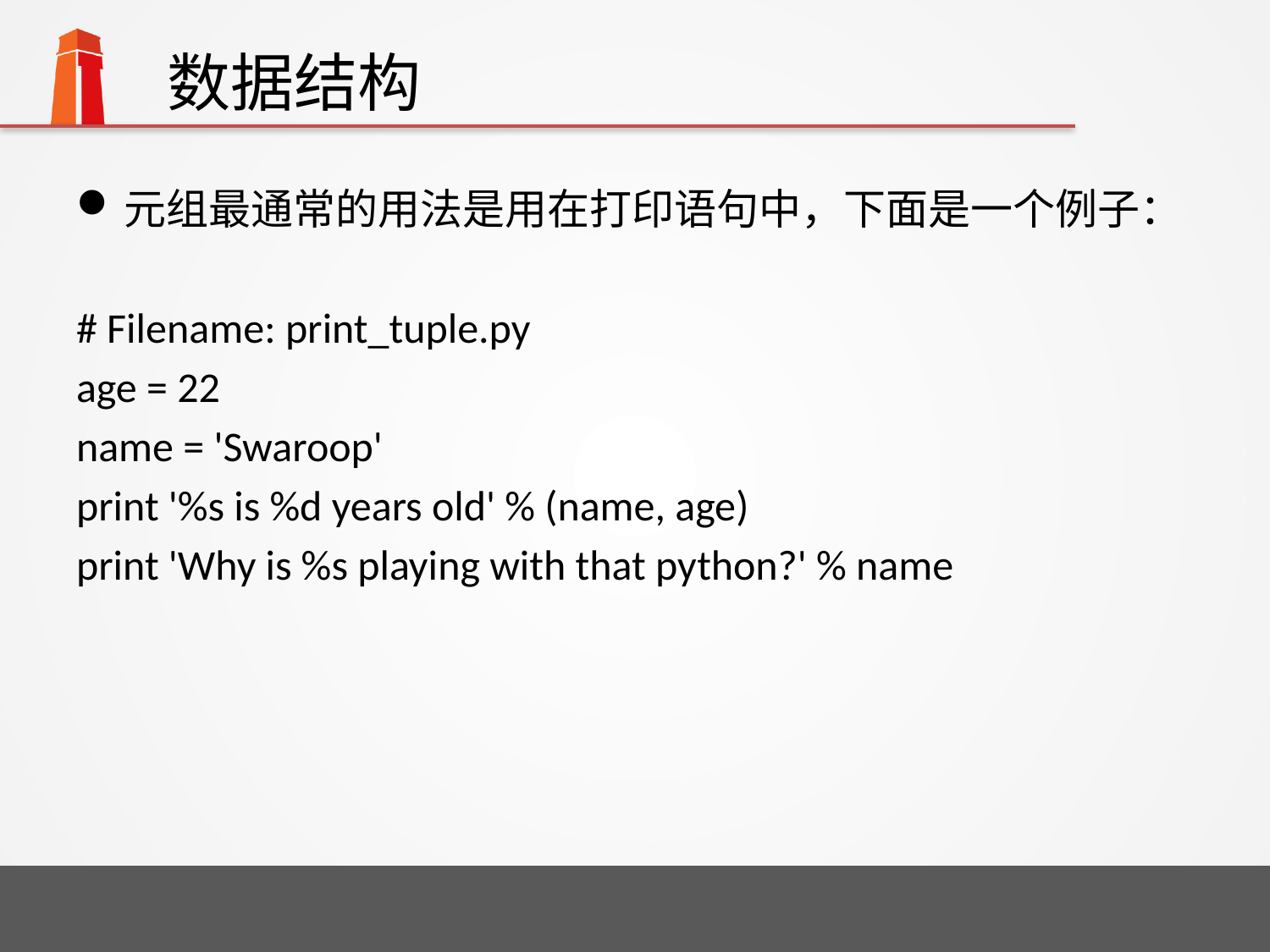

# 数据结构
元组最通常的用法是用在打印语句中，下面是一个例子：

# Filename: print_tuple.py
age = 22
name = 'Swaroop'
print '%s is %d years old' % (name, age)
print 'Why is %s playing with that python?' % name